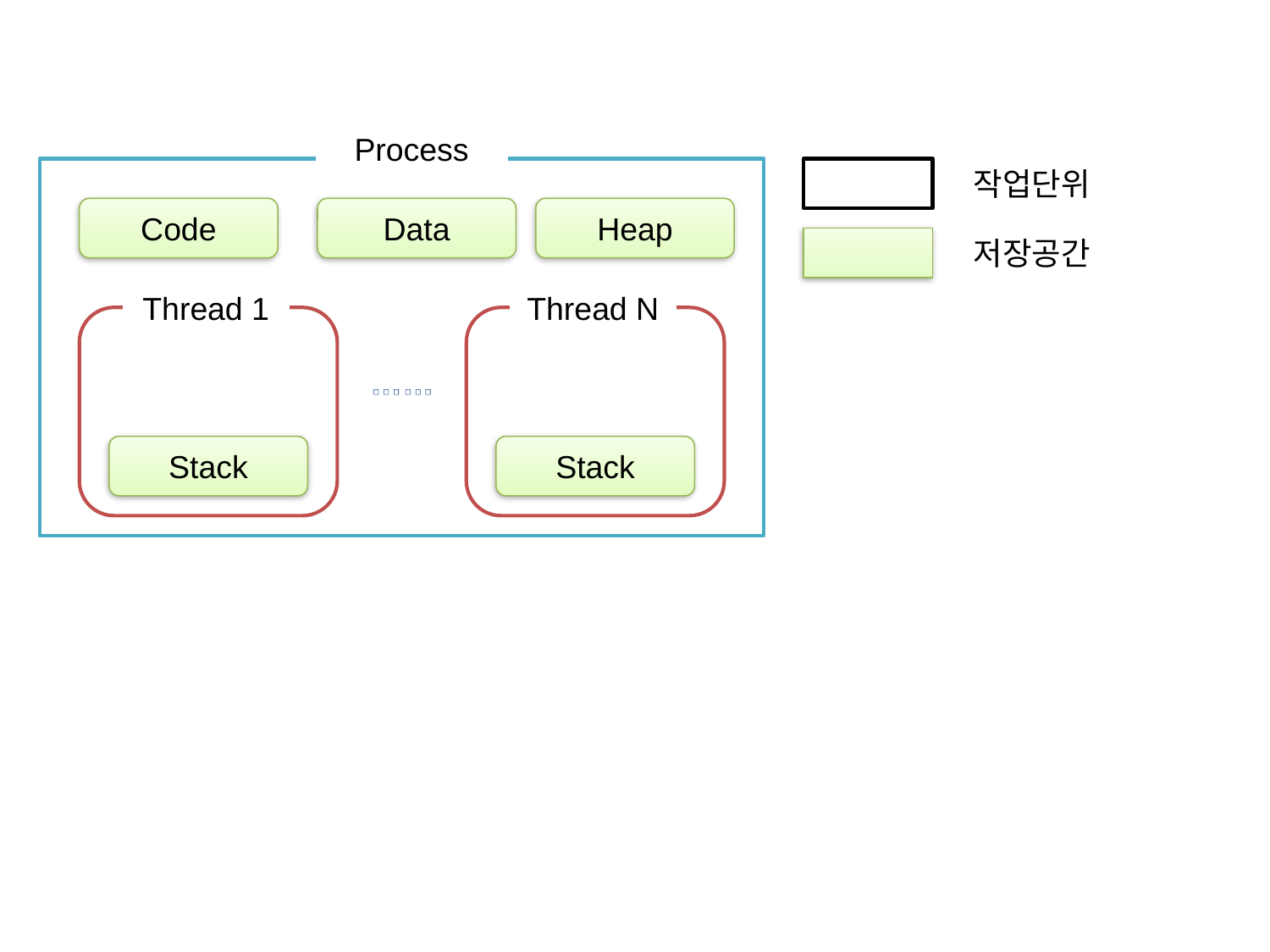

Process

작업단위
Code
Data
Heap

저장공간
Thread 1
Thread N

……
Stack
Stack